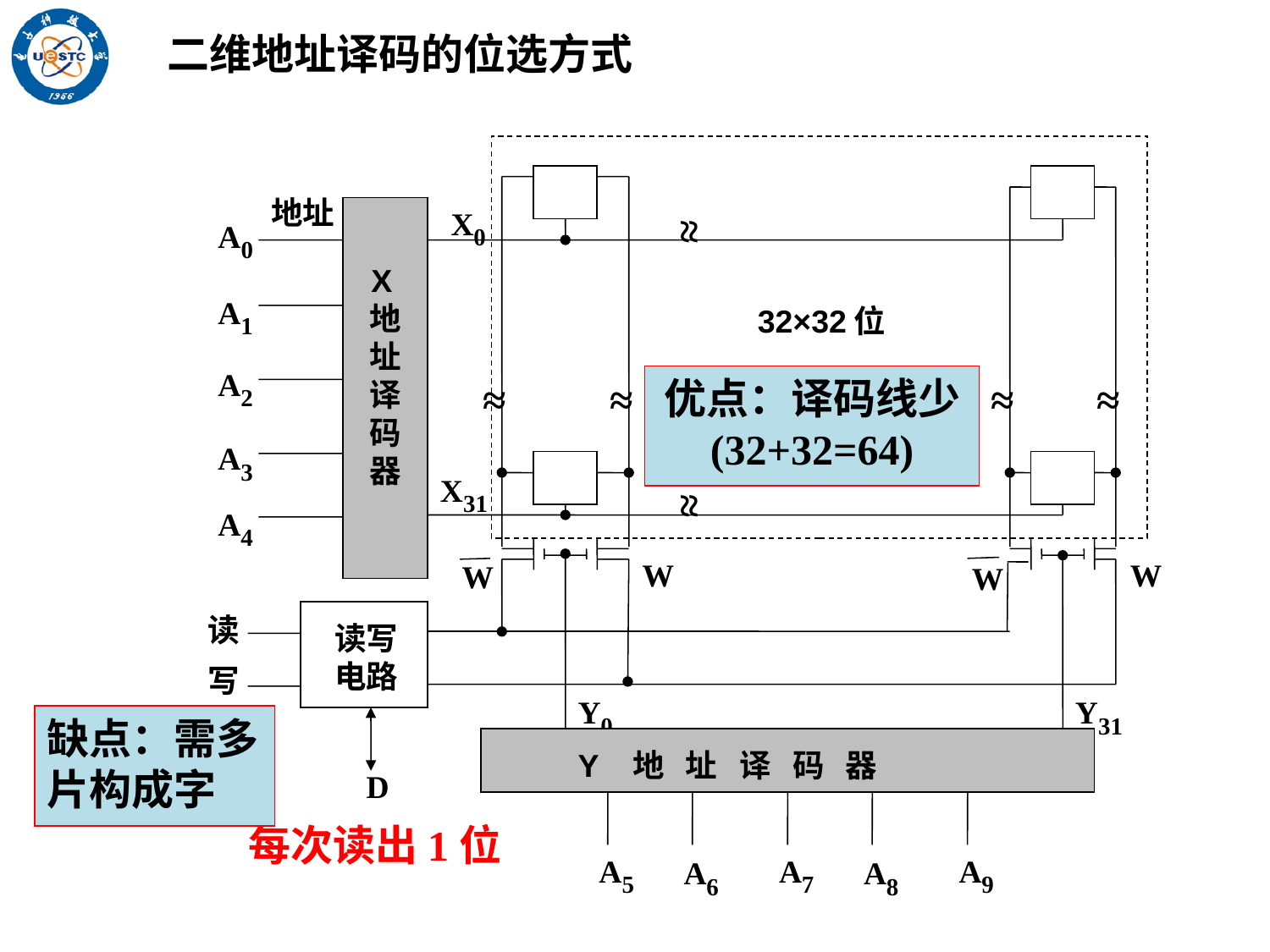

二维地址译码的位选方式

地址
X0

A0
≈

X地址译码器
A1
32×32位

A2
≈
≈
≈
≈

A3

X31

≈
A4

W

W
W
W

读
读写电路

写
Y0
Y31

Y   地   址   译   码   器
D

A5
A7
A9
A6
A8
优点：译码线少
(32+32=64)
缺点：需多片构成字
每次读出1位